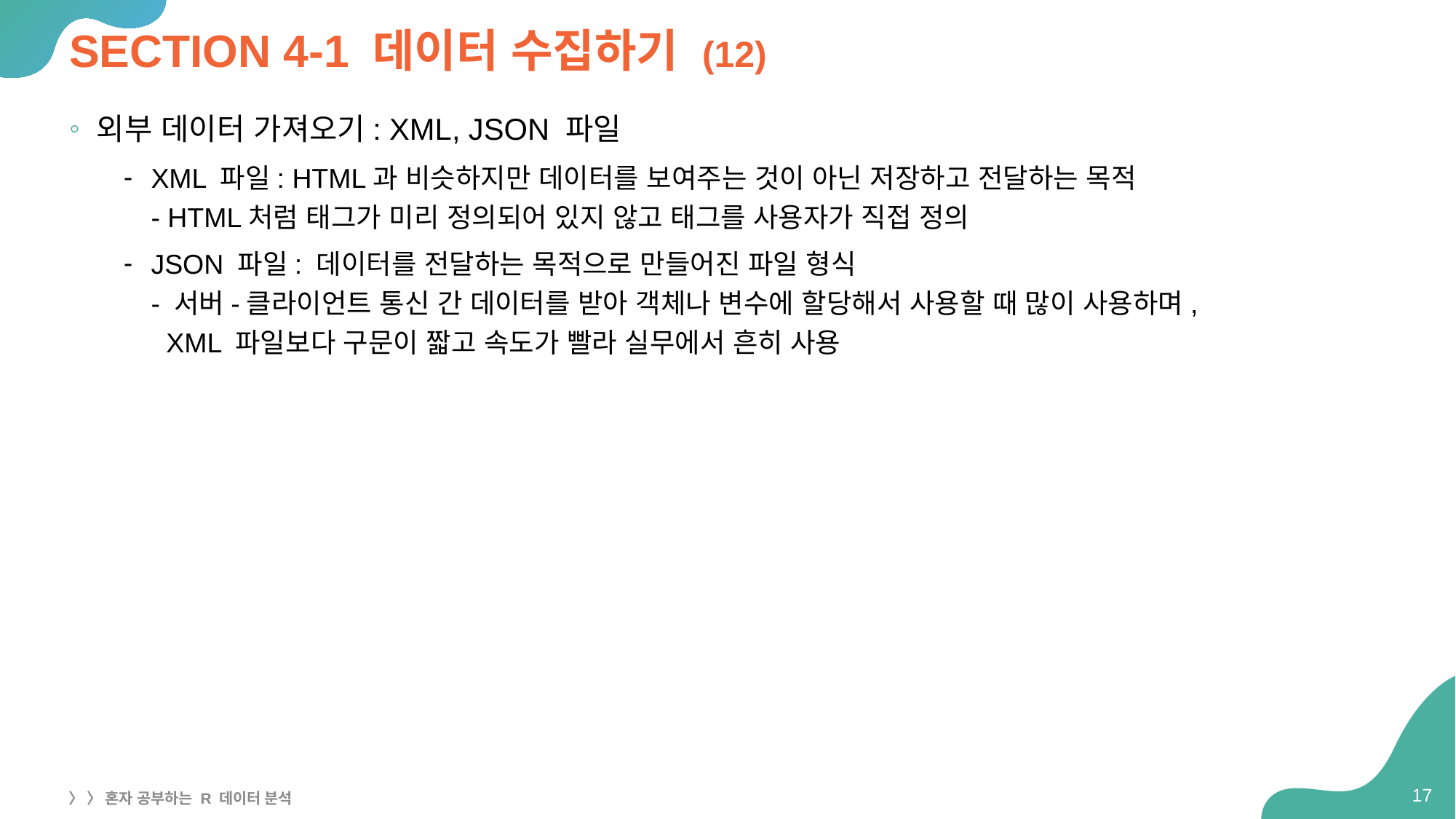

# SECTION 4-1 데이터 수집하기 (12)
외부 데이터 가져오기: XML, JSON 파일
XML 파일: HTML과 비슷하지만 데이터를 보여주는 것이 아닌 저장하고 전달하는 목적
- HTML처럼 태그가 미리 정의되어 있지 않고 태그를 사용자가 직접 정의
JSON 파일: 데이터를 전달하는 목적으로 만들어진 파일 형식
- 서버-클라이언트 통신 간 데이터를 받아 객체나 변수에 할당해서 사용할 때 많이 사용하며,
  XML 파일보다 구문이 짧고 속도가 빨라 실무에서 흔히 사용
17
〉 〉 혼자 공부하는 R 데이터 분석